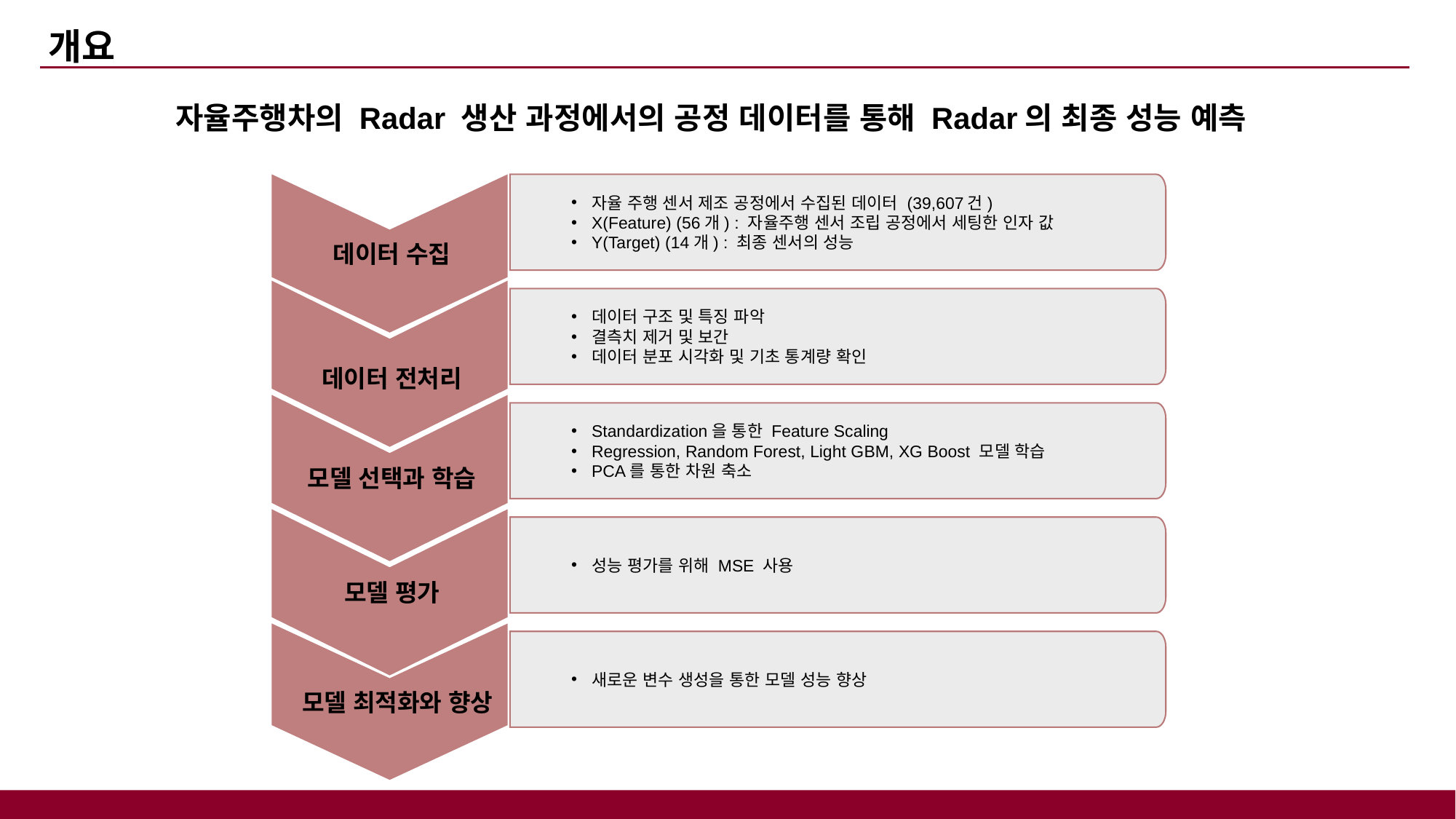

개요
자율주행차의 Radar 생산 과정에서의 공정 데이터를 통해 Radar의 최종 성능 예측
데이터 수집
자율 주행 센서 제조 공정에서 수집된 데이터 (39,607건)
X(Feature) (56개) : 자율주행 센서 조립 공정에서 세팅한 인자 값
Y(Target) (14개) : 최종 센서의 성능

데이터 전처리
데이터 구조 및 특징 파악
결측치 제거 및 보간
데이터 분포 시각화 및 기초 통계량 확인
모델 선택과 학습
Standardization을 통한 Feature Scaling
Regression, Random Forest, Light GBM, XG Boost 모델 학습
PCA를 통한 차원 축소
모델 평가
성능 평가를 위해 MSE 사용
 모델 최적화와 향상
새로운 변수 생성을 통한 모델 성능 향상